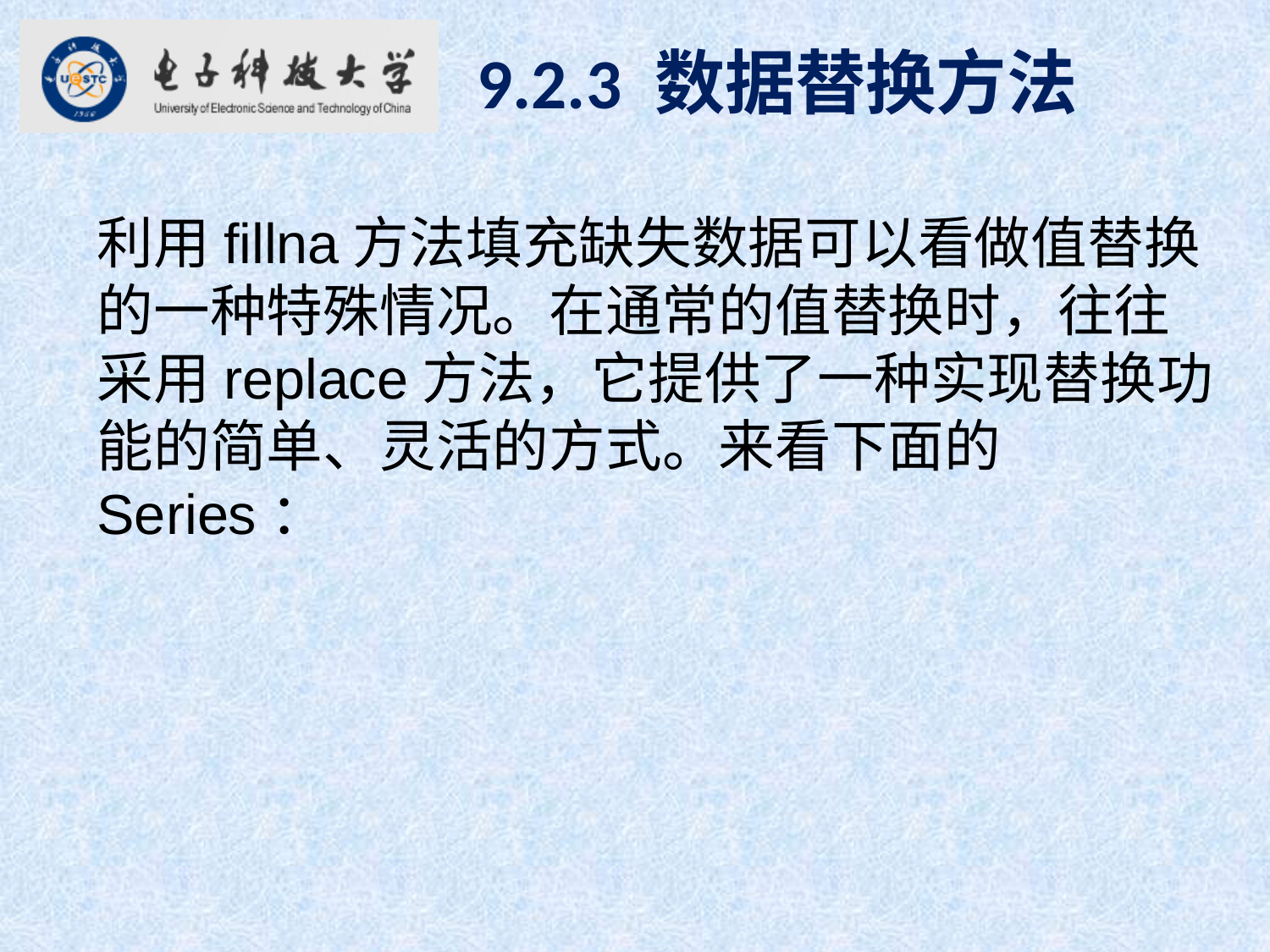

9.2.3 数据替换方法
利用fillna方法填充缺失数据可以看做值替换的一种特殊情况。在通常的值替换时，往往采用replace方法，它提供了一种实现替换功能的简单、灵活的方式。来看下面的Series：